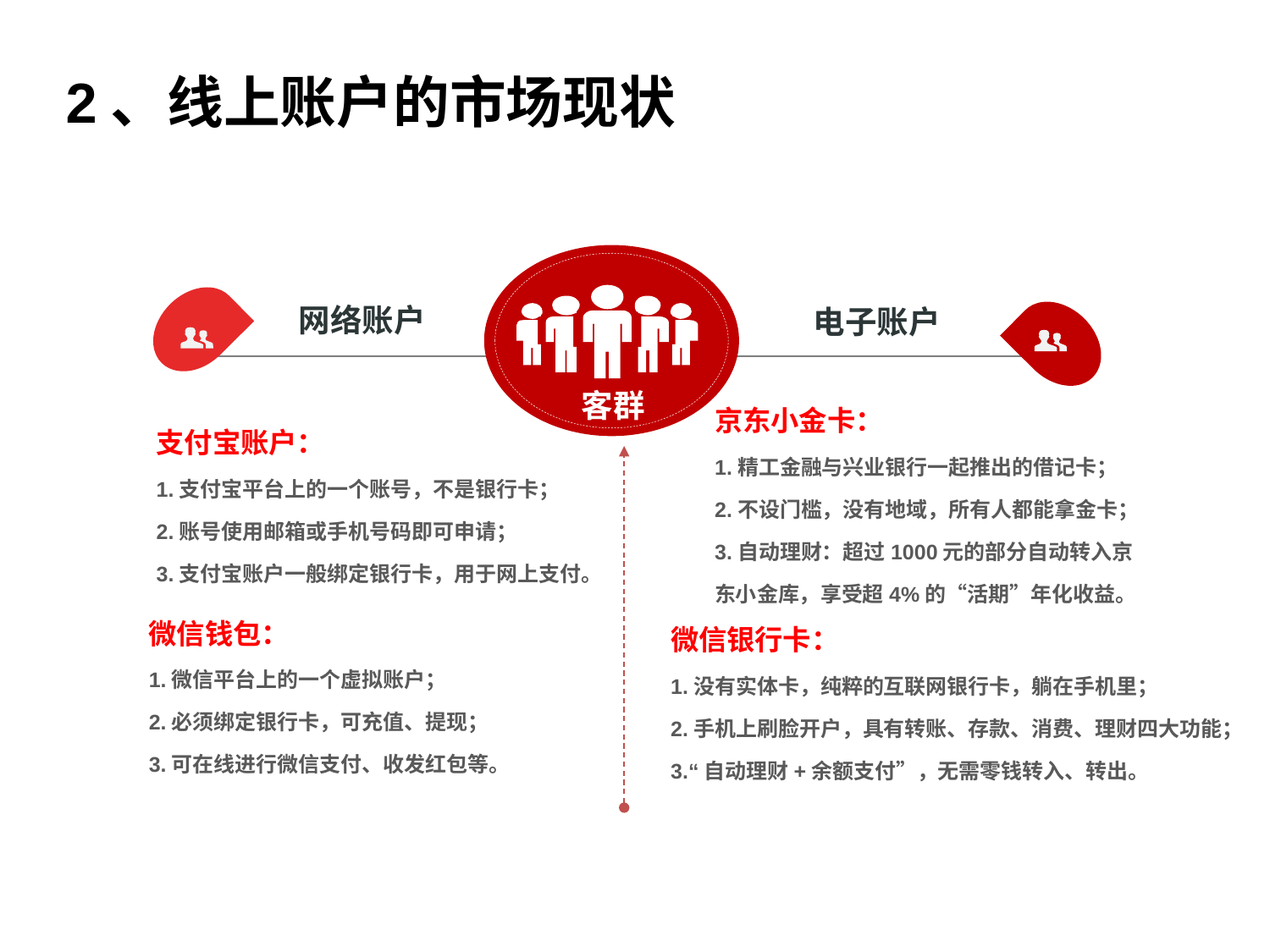

2、线上账户的市场现状

客群

网络账户
电子账户

京东小金卡：
1.精工金融与兴业银行一起推出的借记卡；
2.不设门槛，没有地域，所有人都能拿金卡；
3.自动理财：超过1000元的部分自动转入京东小金库，享受超4%的“活期”年化收益。
支付宝账户：
1.支付宝平台上的一个账号，不是银行卡；
2.账号使用邮箱或手机号码即可申请；
3.支付宝账户一般绑定银行卡，用于网上支付。
微信钱包：
1.微信平台上的一个虚拟账户；
2.必须绑定银行卡，可充值、提现；
3.可在线进行微信支付、收发红包等。
微信银行卡：
1.没有实体卡，纯粹的互联网银行卡，躺在手机里；
2.手机上刷脸开户，具有转账、存款、消费、理财四大功能；
3.“自动理财+余额支付”，无需零钱转入、转出。